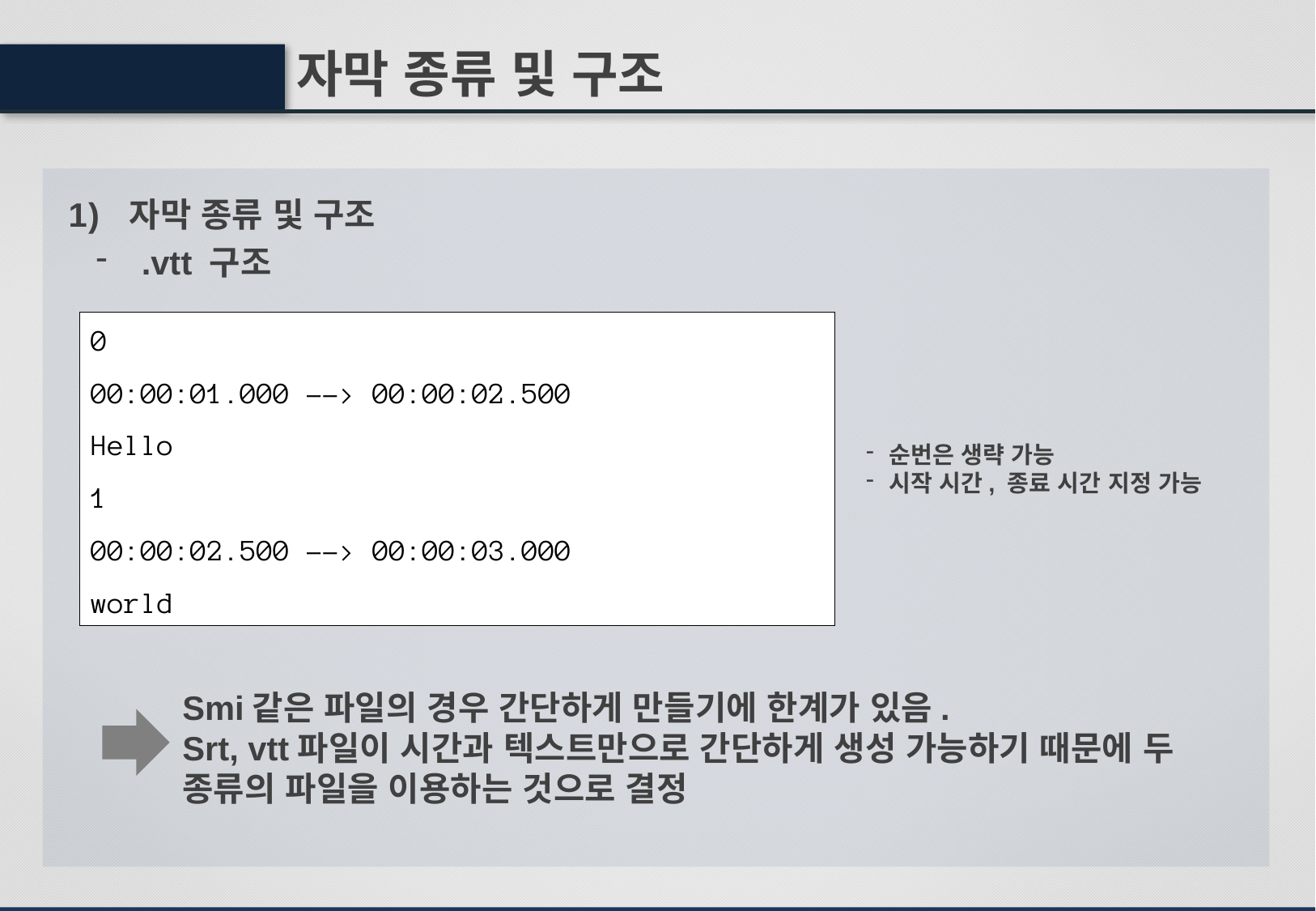

자막 종류 및 구조

자막 종류 및 구조

.vtt 구조

0
00:00:01.000 --> 00:00:02.500
Hello
1
00:00:02.500 --> 00:00:03.000
world
순번은 생략 가능
시작 시간, 종료 시간 지정 가능
Smi같은 파일의 경우 간단하게 만들기에 한계가 있음.
Srt, vtt파일이 시간과 텍스트만으로 간단하게 생성 가능하기 때문에 두 종류의 파일을 이용하는 것으로 결정